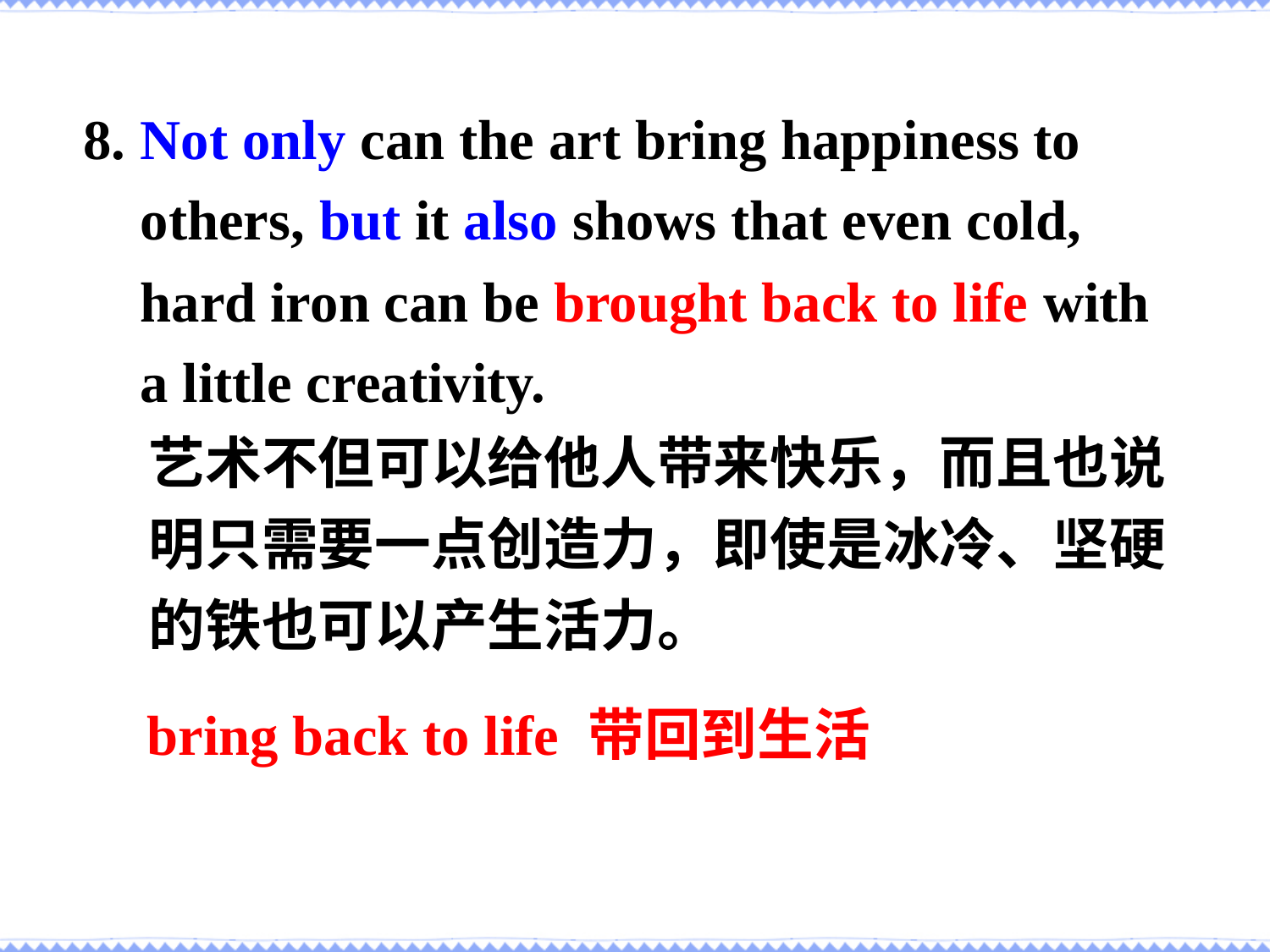

8. Not only can the art bring happiness to
    others, but it also shows that even cold,
    hard iron can be brought back to life with
    a little creativity.
    艺术不但可以给他人带来快乐，而且也说
    明只需要一点创造力，即使是冰冷、坚硬
    的铁也可以产生活力。
bring back to life 带回到生活